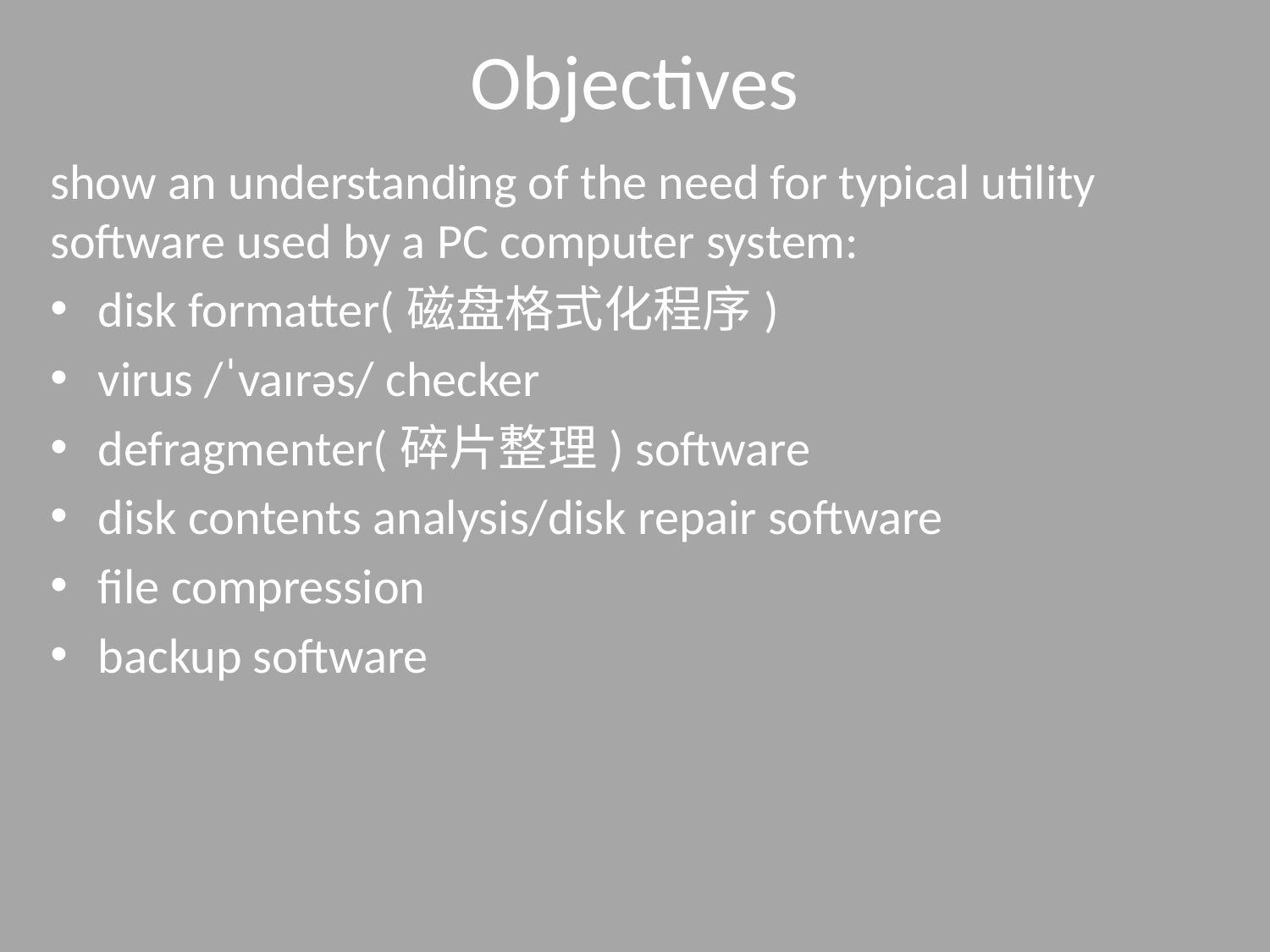

# Objectives
show an understanding of the need for typical utility software used by a PC computer system:
disk formatter(磁盘格式化程序)
virus /ˈvaɪrəs/ checker
defragmenter(碎片整理) software
disk contents analysis/disk repair software
file compression
backup software